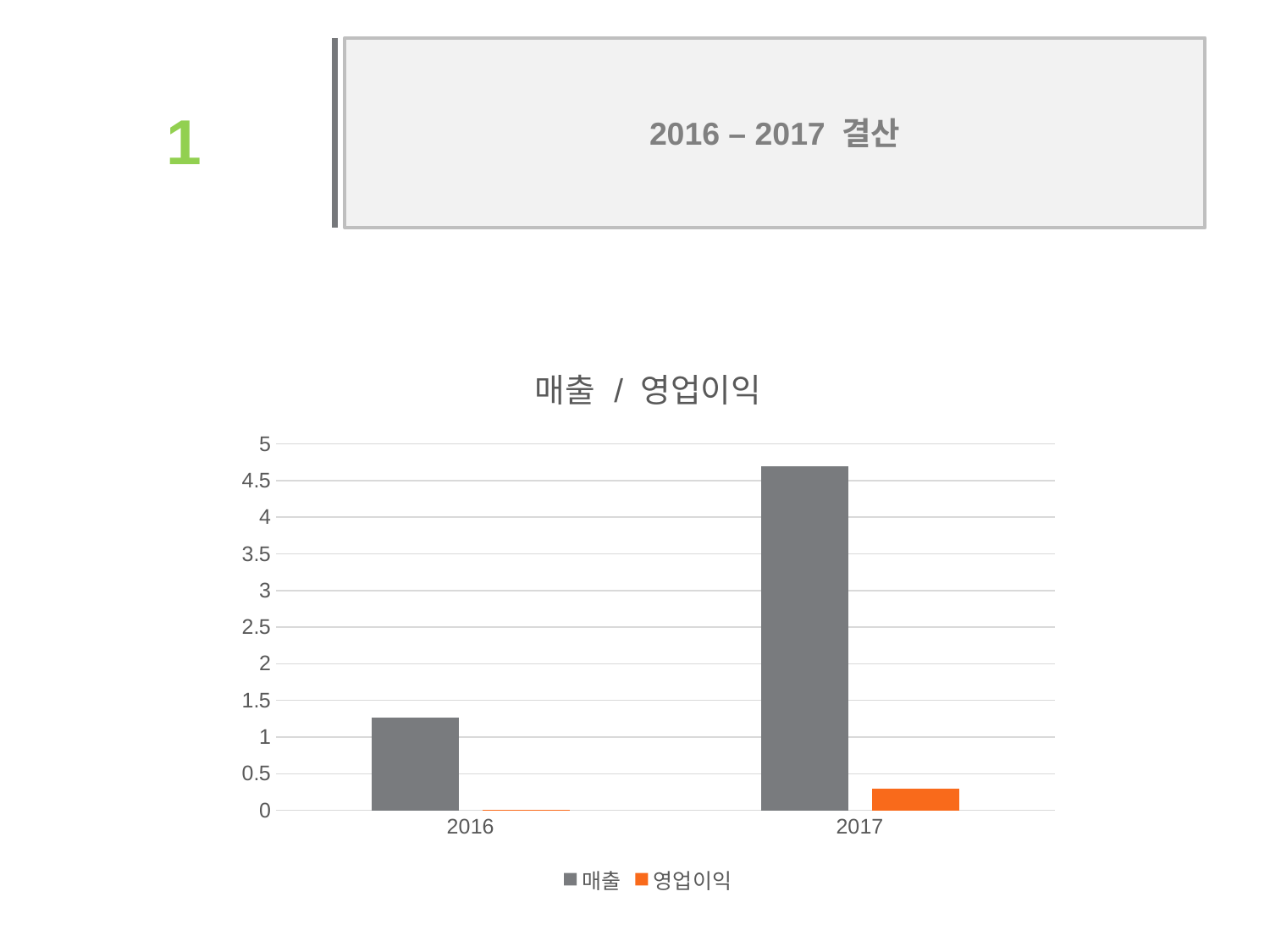

# 1
2016 – 2017 결산

### Chart: 매출 / 영업이익

| Category | 매출 | 영업이익 |
|---|---|---|
| 2016 | 1.27 | 0.008 |
| 2017 | 4.7 | 0.3 |